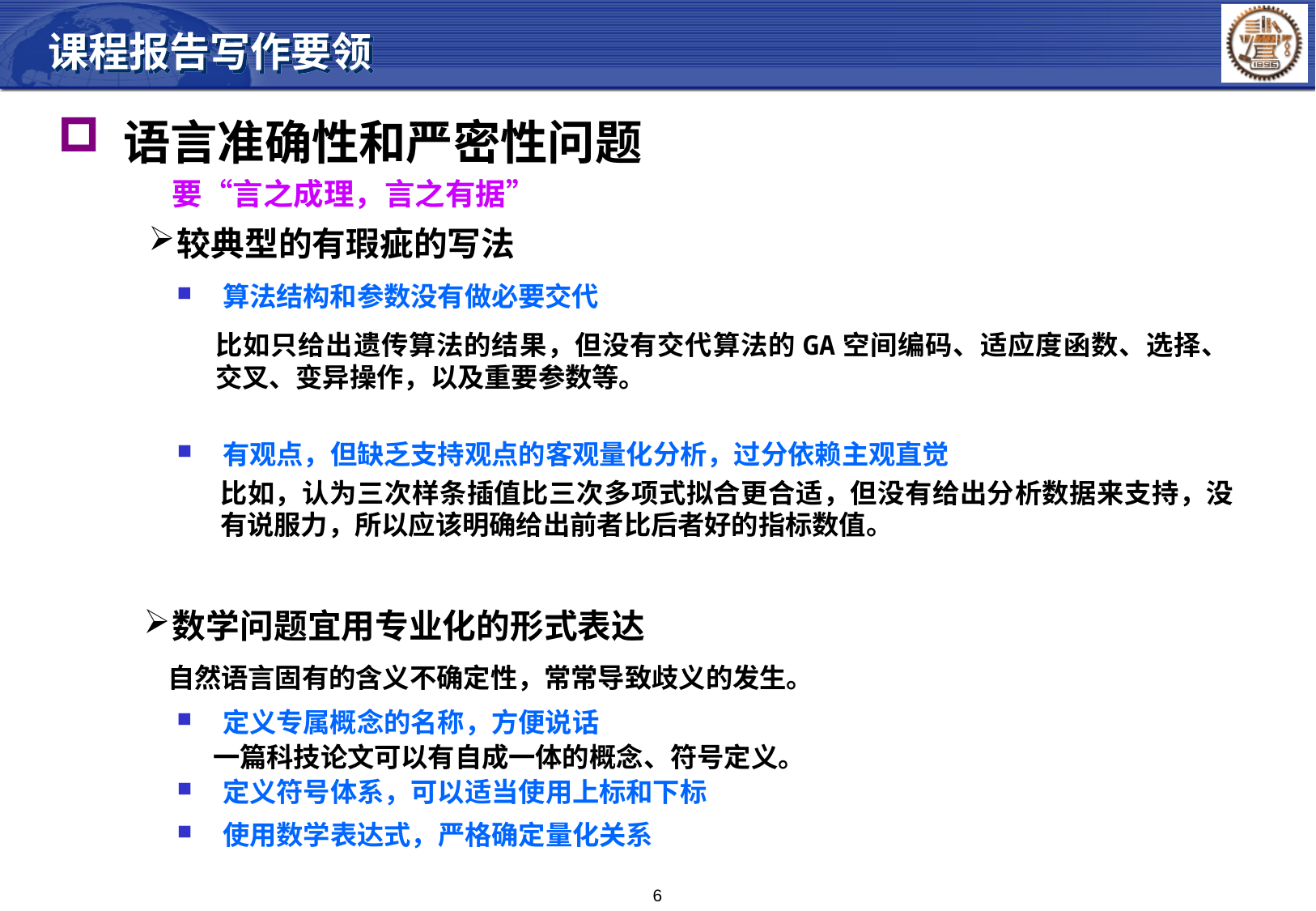

课程报告写作要领
 语言准确性和严密性问题
要“言之成理，言之有据”
较典型的有瑕疵的写法
算法结构和参数没有做必要交代
比如只给出遗传算法的结果，但没有交代算法的GA空间编码、适应度函数、选择、交叉、变异操作，以及重要参数等。
有观点，但缺乏支持观点的客观量化分析，过分依赖主观直觉
比如，认为三次样条插值比三次多项式拟合更合适，但没有给出分析数据来支持，没有说服力，所以应该明确给出前者比后者好的指标数值。
数学问题宜用专业化的形式表达
自然语言固有的含义不确定性，常常导致歧义的发生。
定义专属概念的名称，方便说话
一篇科技论文可以有自成一体的概念、符号定义。
定义符号体系，可以适当使用上标和下标
使用数学表达式，严格确定量化关系
6